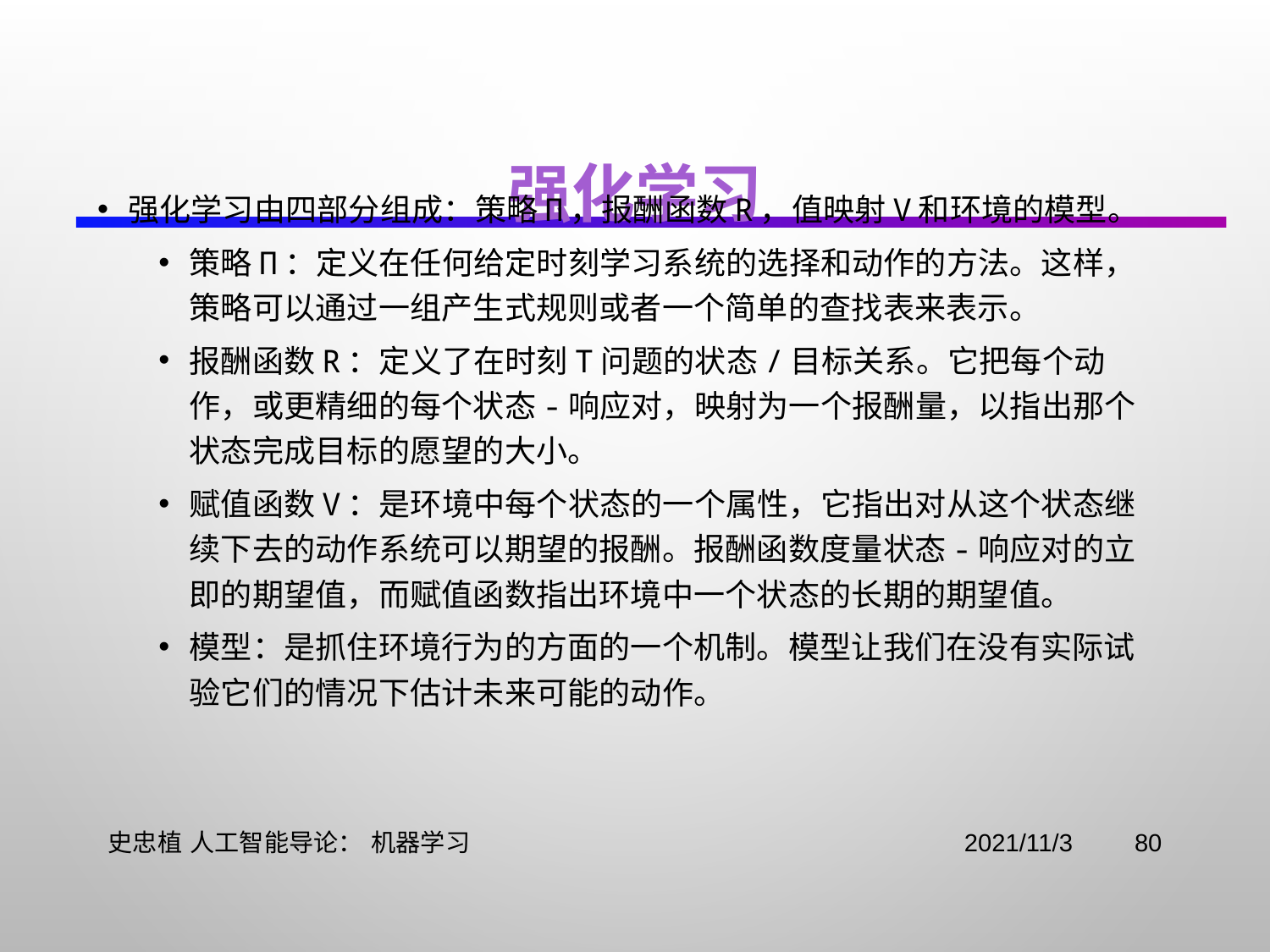

# 强化学习
强化学习由四部分组成：策略π，报酬函数r，值映射V和环境的模型。
策略π：定义在任何给定时刻学习系统的选择和动作的方法。这样，策略可以通过一组产生式规则或者一个简单的查找表来表示。
报酬函数r：定义了在时刻t问题的状态/目标关系。它把每个动作，或更精细的每个状态-响应对，映射为一个报酬量，以指出那个状态完成目标的愿望的大小。
赋值函数V：是环境中每个状态的一个属性，它指出对从这个状态继续下去的动作系统可以期望的报酬。报酬函数度量状态-响应对的立即的期望值，而赋值函数指出环境中一个状态的长期的期望值。
模型：是抓住环境行为的方面的一个机制。模型让我们在没有实际试验它们的情况下估计未来可能的动作。
史忠植 人工智能导论： 机器学习
2021/11/3
80